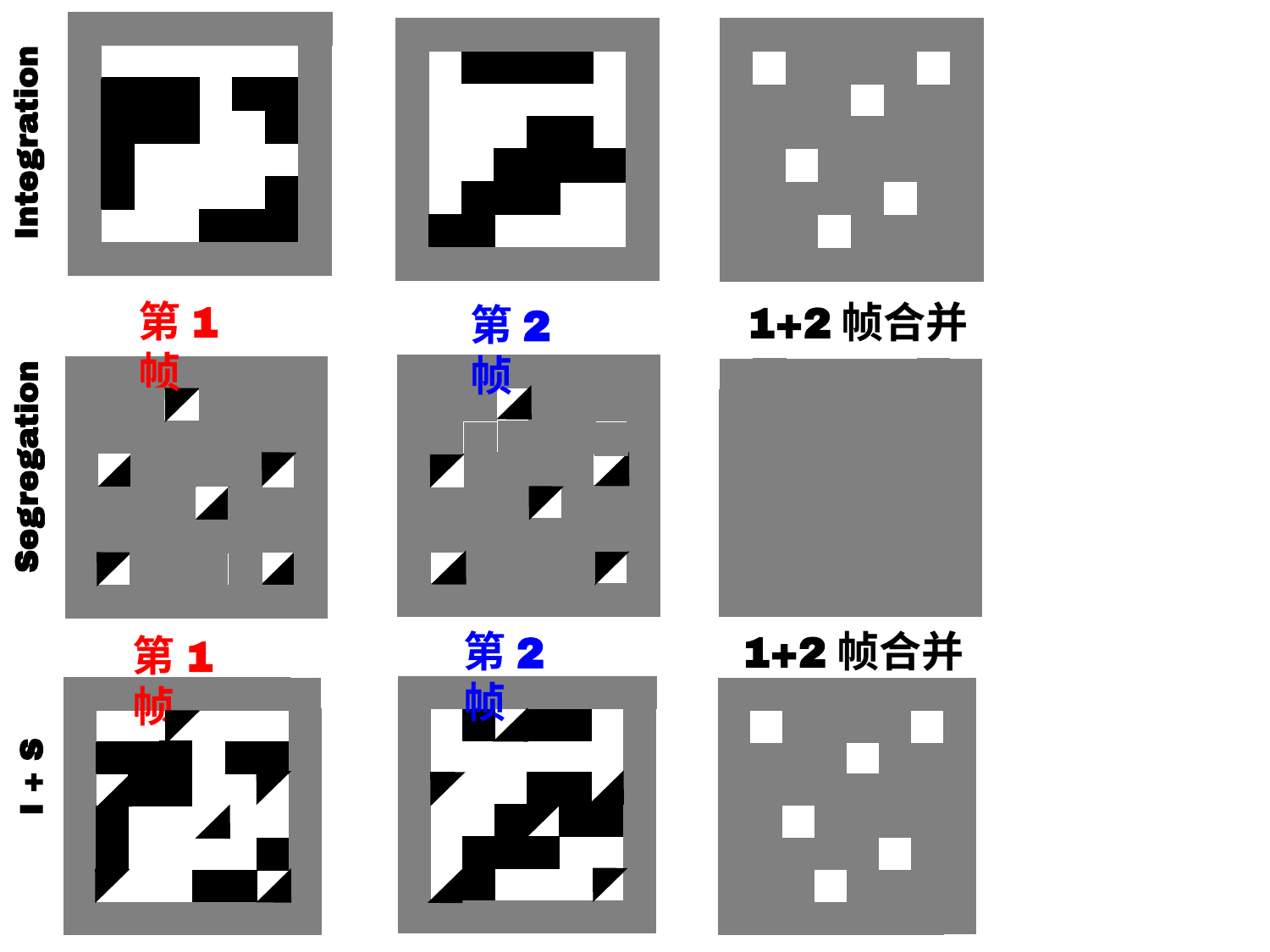

Integration
第1帧
1+2帧合并
第2帧

Segregation

1+2帧合并
第2帧
第1帧

I + S